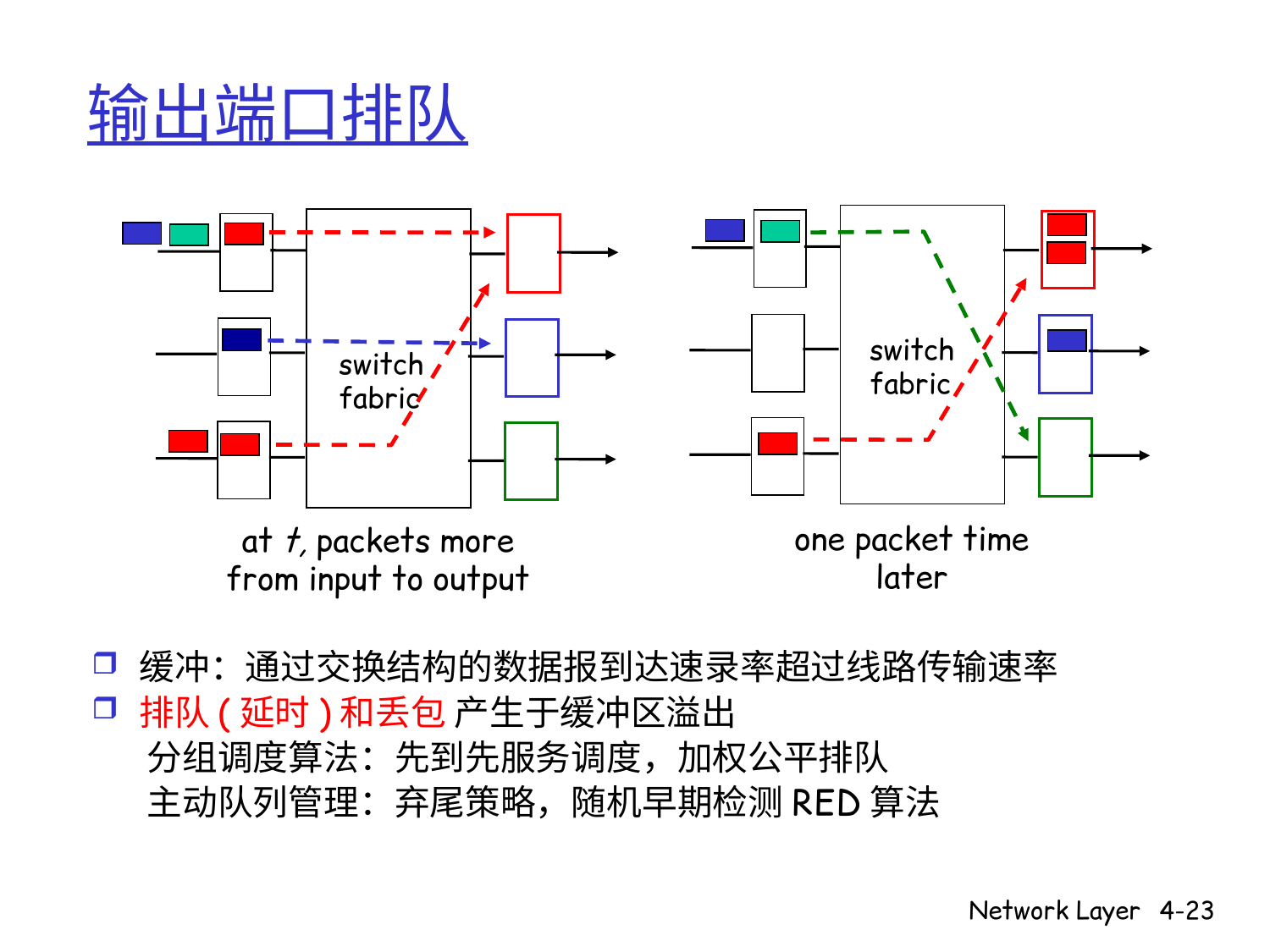

# 输出端口排队

switch
fabric

switch
fabric

one packet time later
at t, packets more
from input to output
缓冲：通过交换结构的数据报到达速录率超过线路传输速率
排队(延时)和丢包 产生于缓冲区溢出
      分组调度算法：先到先服务调度，加权公平排队
      主动队列管理：弃尾策略，随机早期检测RED算法
Network Layer
4-23